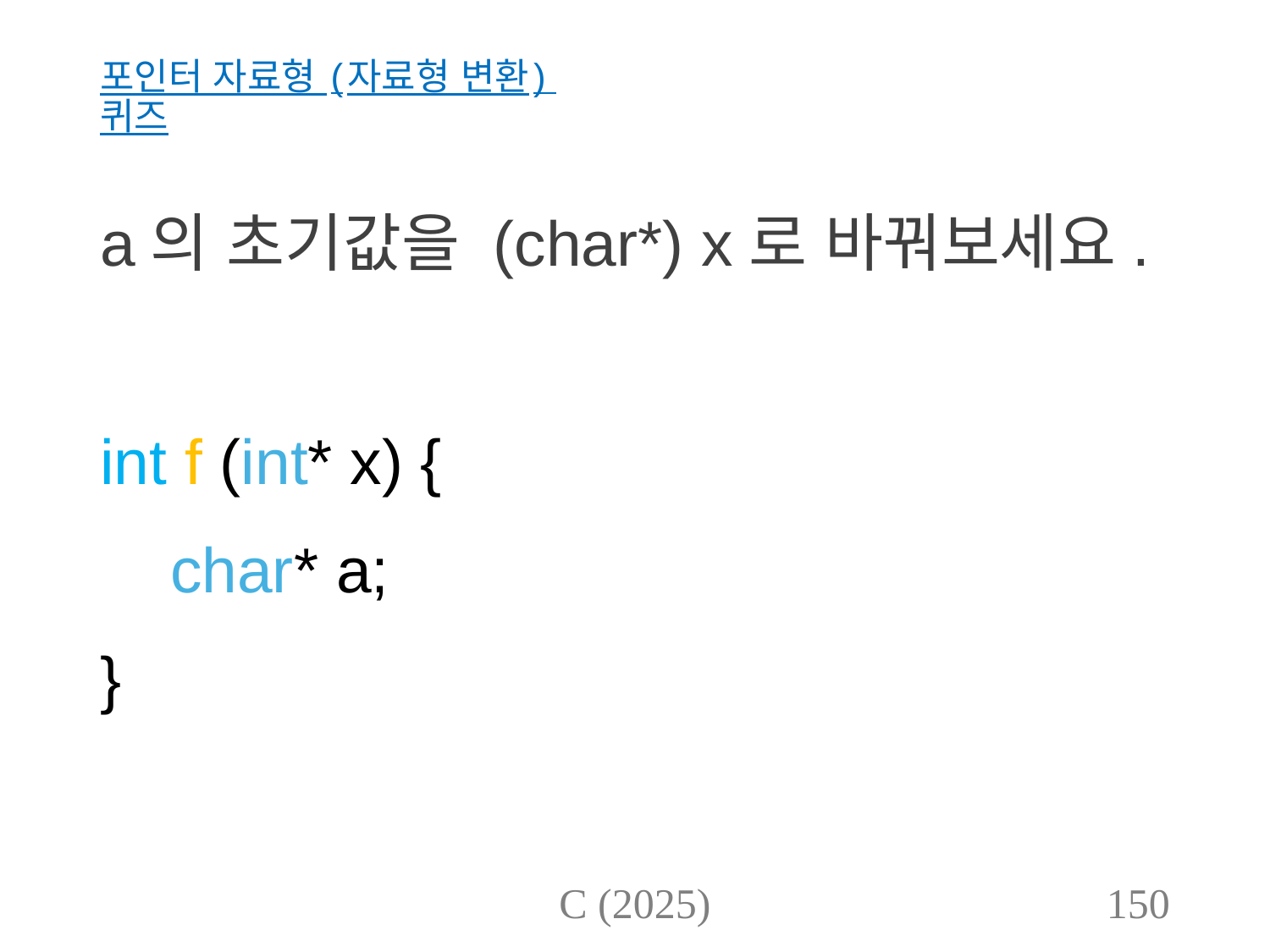

# 포인터 자료형 (자료형 변환) 퀴즈
a의 초기값을 (char*) x로 바꿔보세요.

int f (int* x) {
    char* a;
}
C (2025)
150